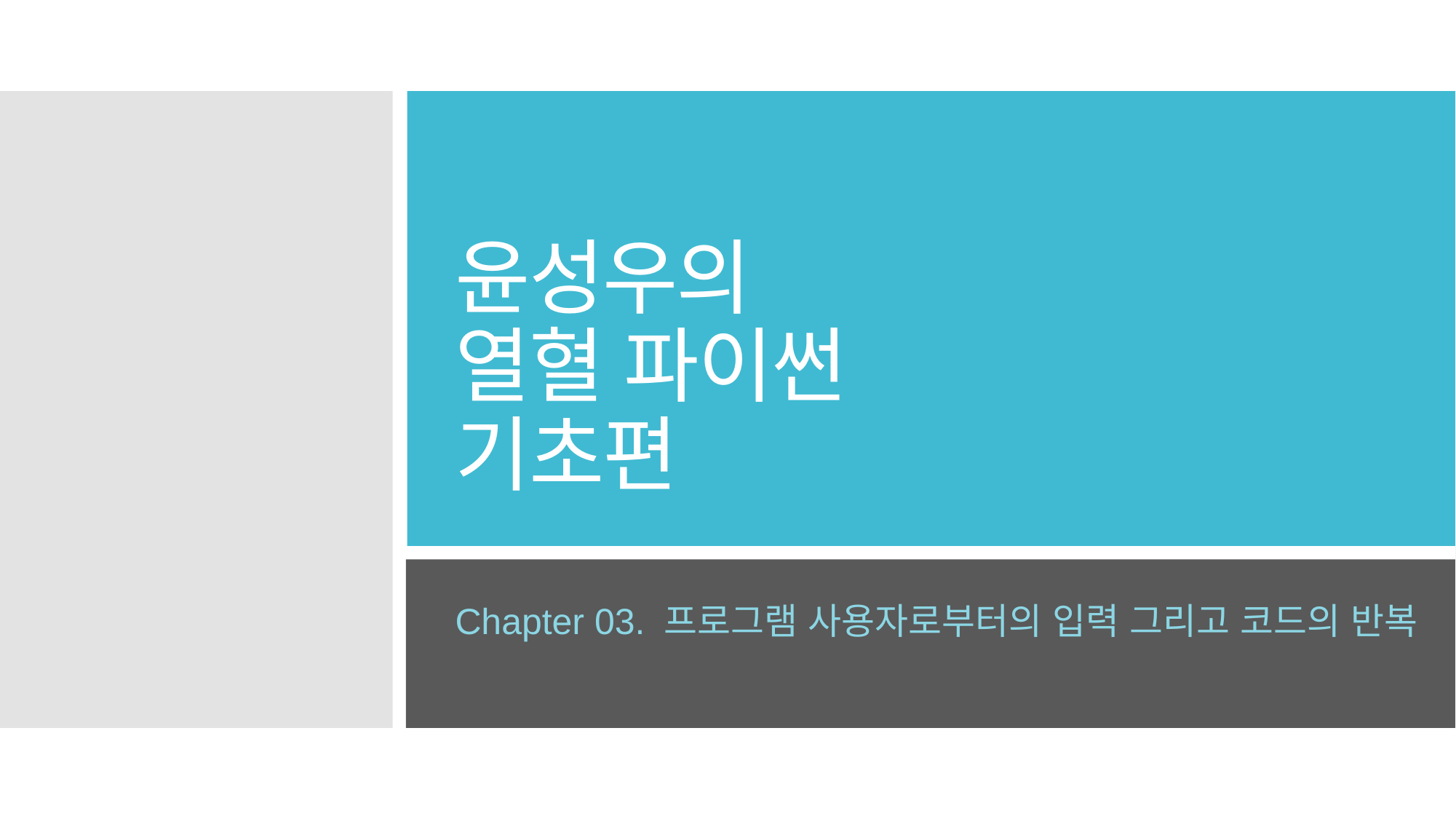

# 윤성우의 열혈 파이썬 기초편

Chapter 03. 프로그램 사용자로부터의 입력 그리고 코드의 반복